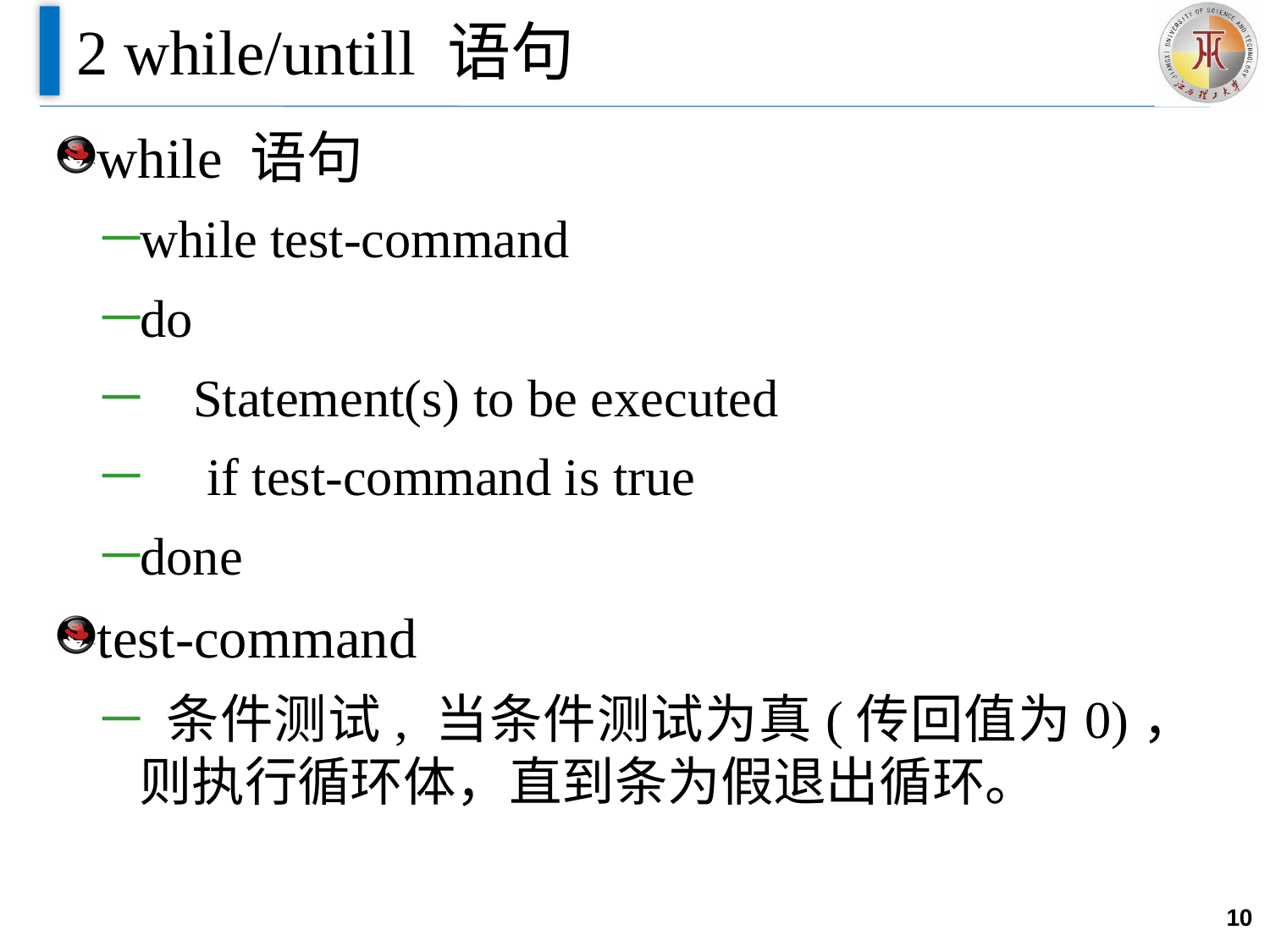

# 2 while/untill 语句
while 语句
while test-command
do
    Statement(s) to be executed
     if test-command is true
done
test-command
 条件测试, 当条件测试为真(传回值为0)，则执行循环体，直到条为假退出循环。
10